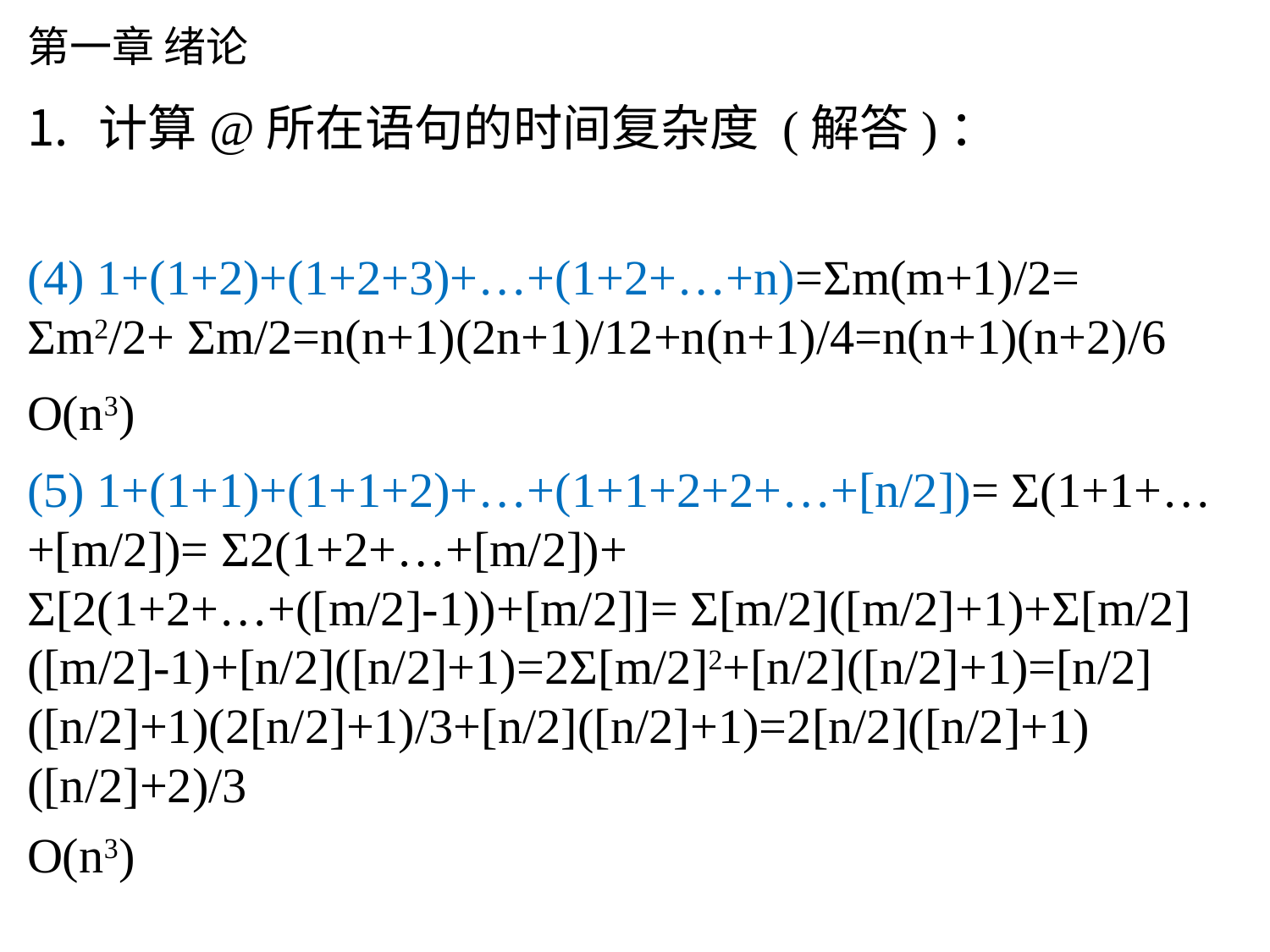

# 第一章 绪论
计算@所在语句的时间复杂度 (解答)：

(4) 1+(1+2)+(1+2+3)+…+(1+2+…+n)=Σm(m+1)/2= Σm2/2+ Σm/2=n(n+1)(2n+1)/12+n(n+1)/4=n(n+1)(n+2)/6
O(n3)
(5) 1+(1+1)+(1+1+2)+…+(1+1+2+2+…+[n/2])= Σ(1+1+…+[m/2])= Σ2(1+2+…+[m/2])+ Σ[2(1+2+…+([m/2]-1))+[m/2]]= Σ[m/2]([m/2]+1)+Σ[m/2]([m/2]-1)+[n/2]([n/2]+1)=2Σ[m/2]2+[n/2]([n/2]+1)=[n/2] ([n/2]+1)(2[n/2]+1)/3+[n/2]([n/2]+1)=2[n/2]([n/2]+1) ([n/2]+2)/3
O(n3)